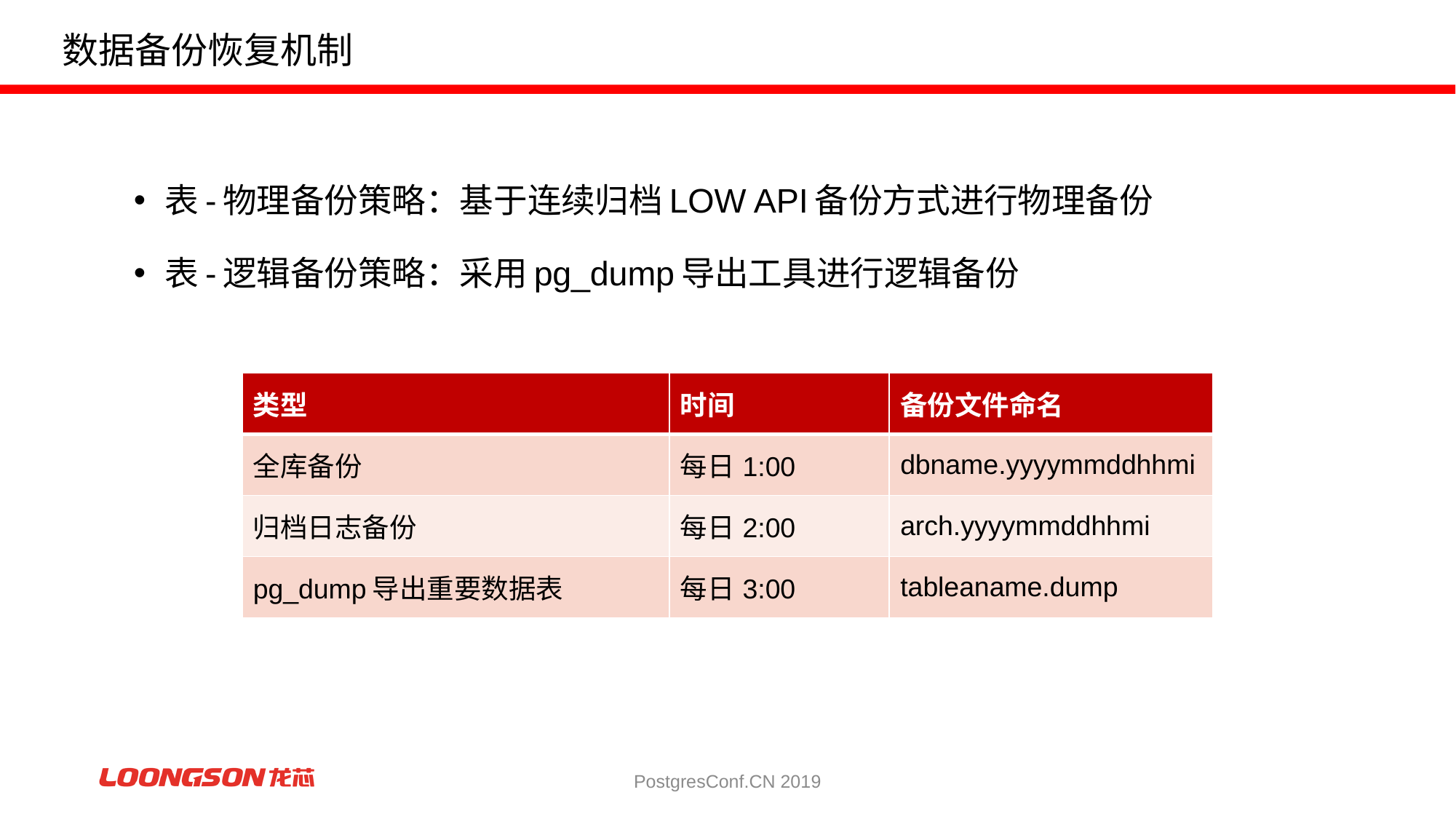

# 数据备份恢复机制
表-物理备份策略：基于连续归档LOW API备份方式进行物理备份
表-逻辑备份策略：采用pg_dump导出工具进行逻辑备份
| 类型 | 时间 | 备份文件命名 |
| --- | --- | --- |
| 全库备份 | 每日1:00 | dbname.yyyymmddhhmi |
| 归档日志备份 | 每日2:00 | arch.yyyymmddhhmi |
| pg\_dump导出重要数据表 | 每日3:00 | tableaname.dump |
PostgresConf.CN 2019
22